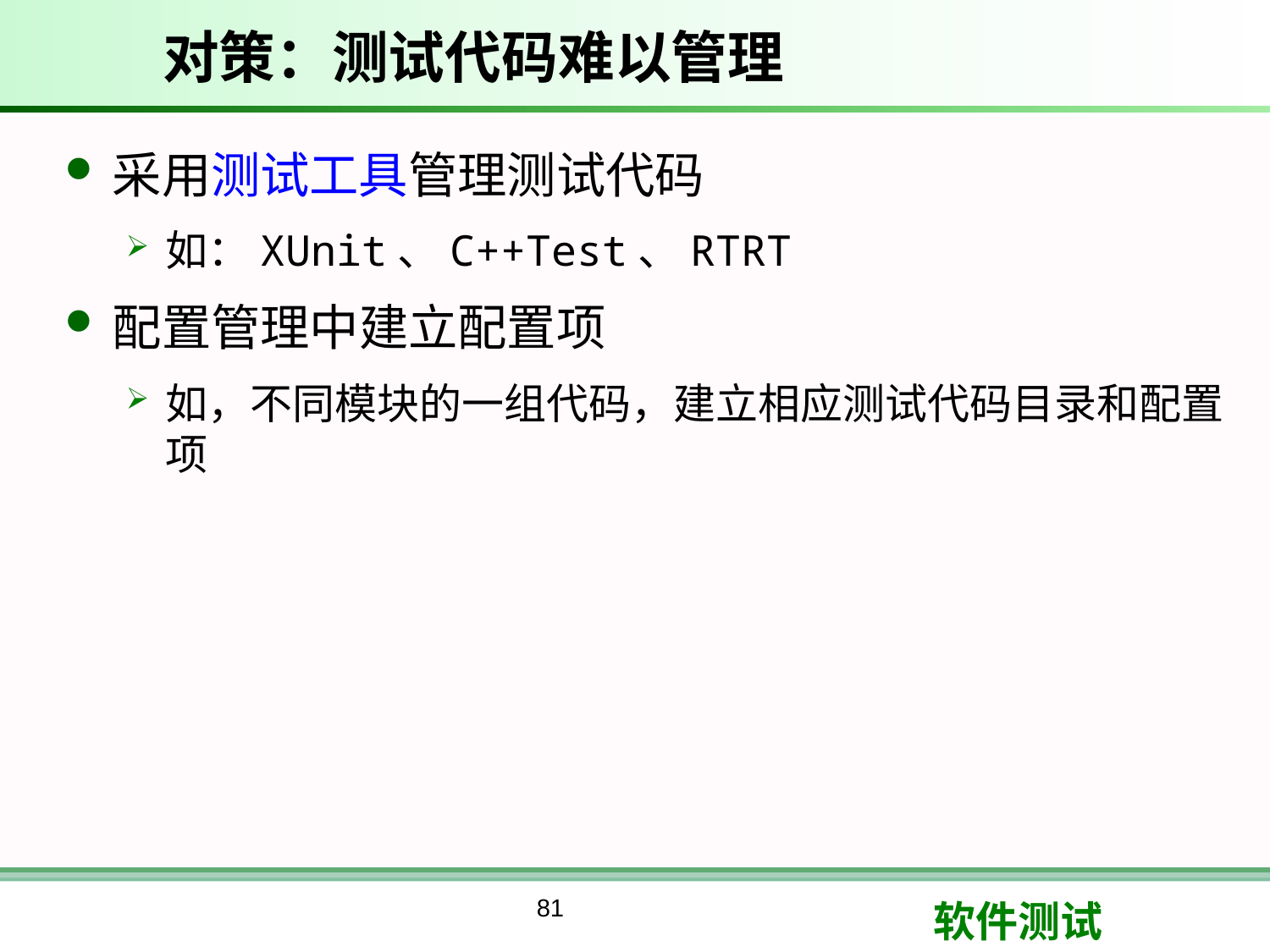

# 对策：测试代码难以管理
采用测试工具管理测试代码
如：XUnit、C++Test、RTRT
配置管理中建立配置项
如，不同模块的一组代码，建立相应测试代码目录和配置项

81